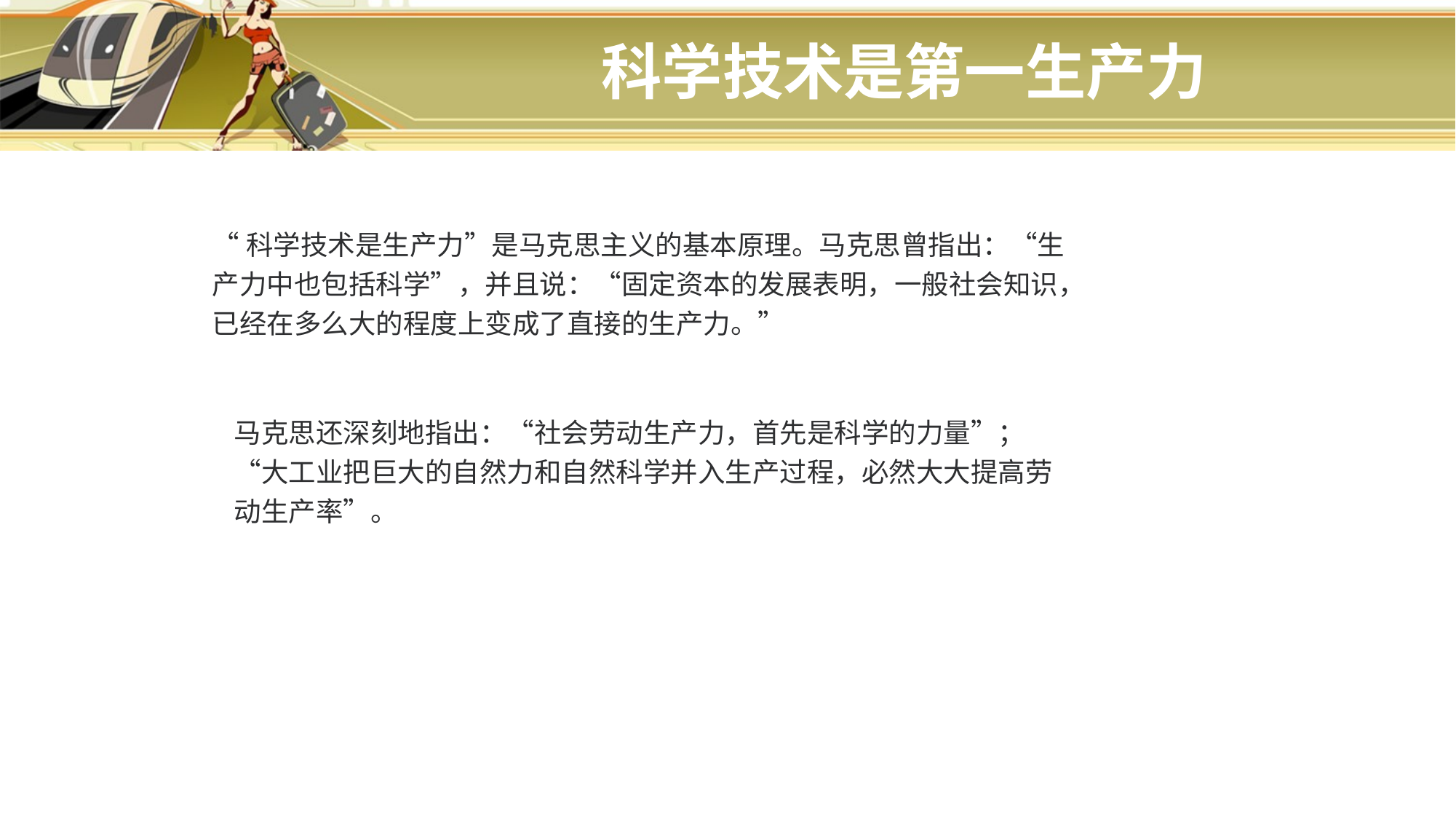

科学技术是第一生产力
“科学技术是生产力”是马克思主义的基本原理。马克思曾指出：“生产力中也包括科学”，并且说：“固定资本的发展表明，一般社会知识，已经在多么大的程度上变成了直接的生产力。”

马克思还深刻地指出：“社会劳动生产力，首先是科学的力量”；“大工业把巨大的自然力和自然科学并入生产过程，必然大大提高劳动生产率”。